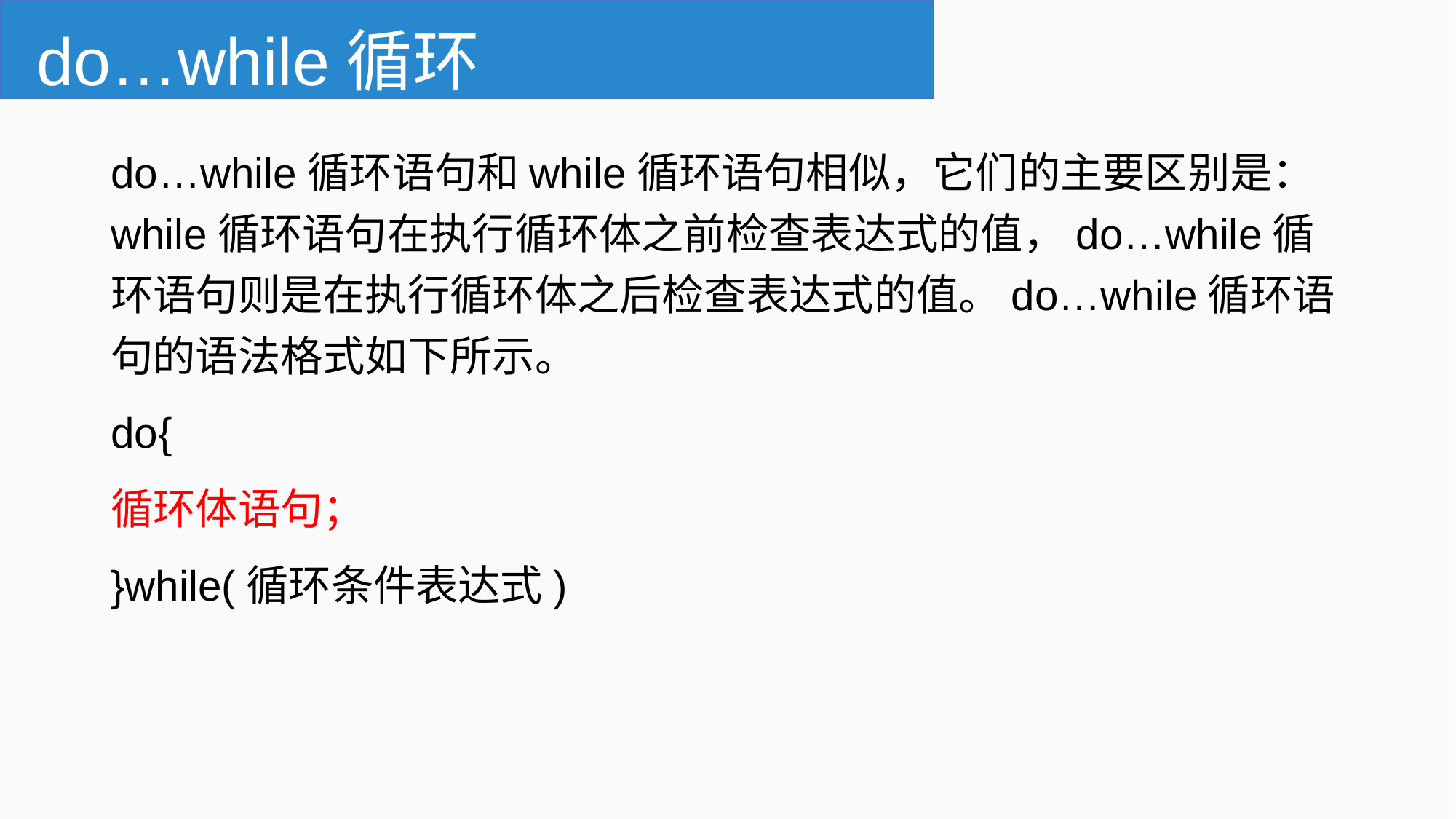

# do…while循环
do…while循环语句和while循环语句相似，它们的主要区别是：while循环语句在执行循环体之前检查表达式的值，do…while循环语句则是在执行循环体之后检查表达式的值。do…while循环语句的语法格式如下所示。
do{
循环体语句；
}while(循环条件表达式)